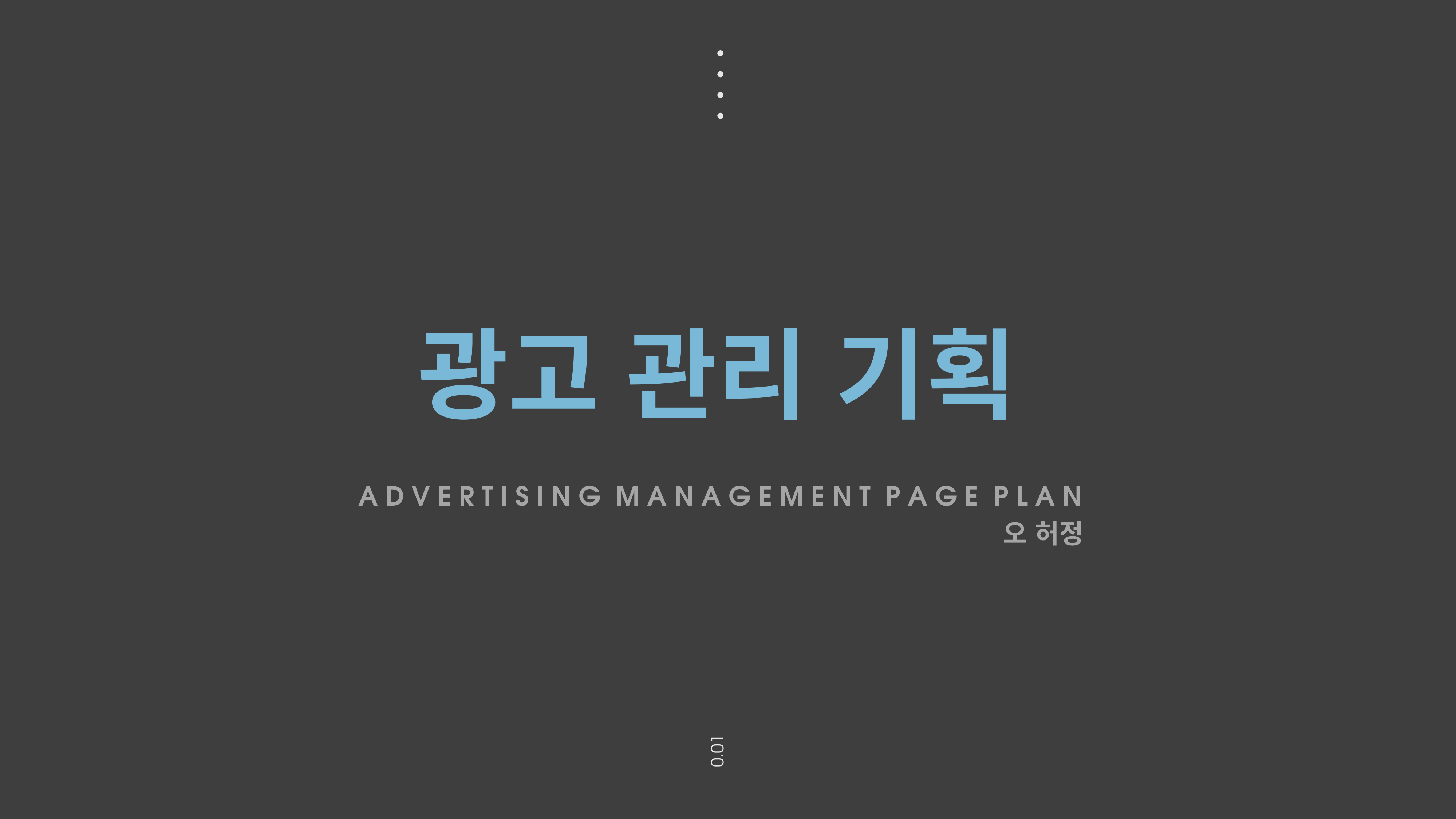

광고 관리 기획
A D V E R T I S I N G  M A N A G E M E N T  P A G E  P L A N
오 허정
0.01